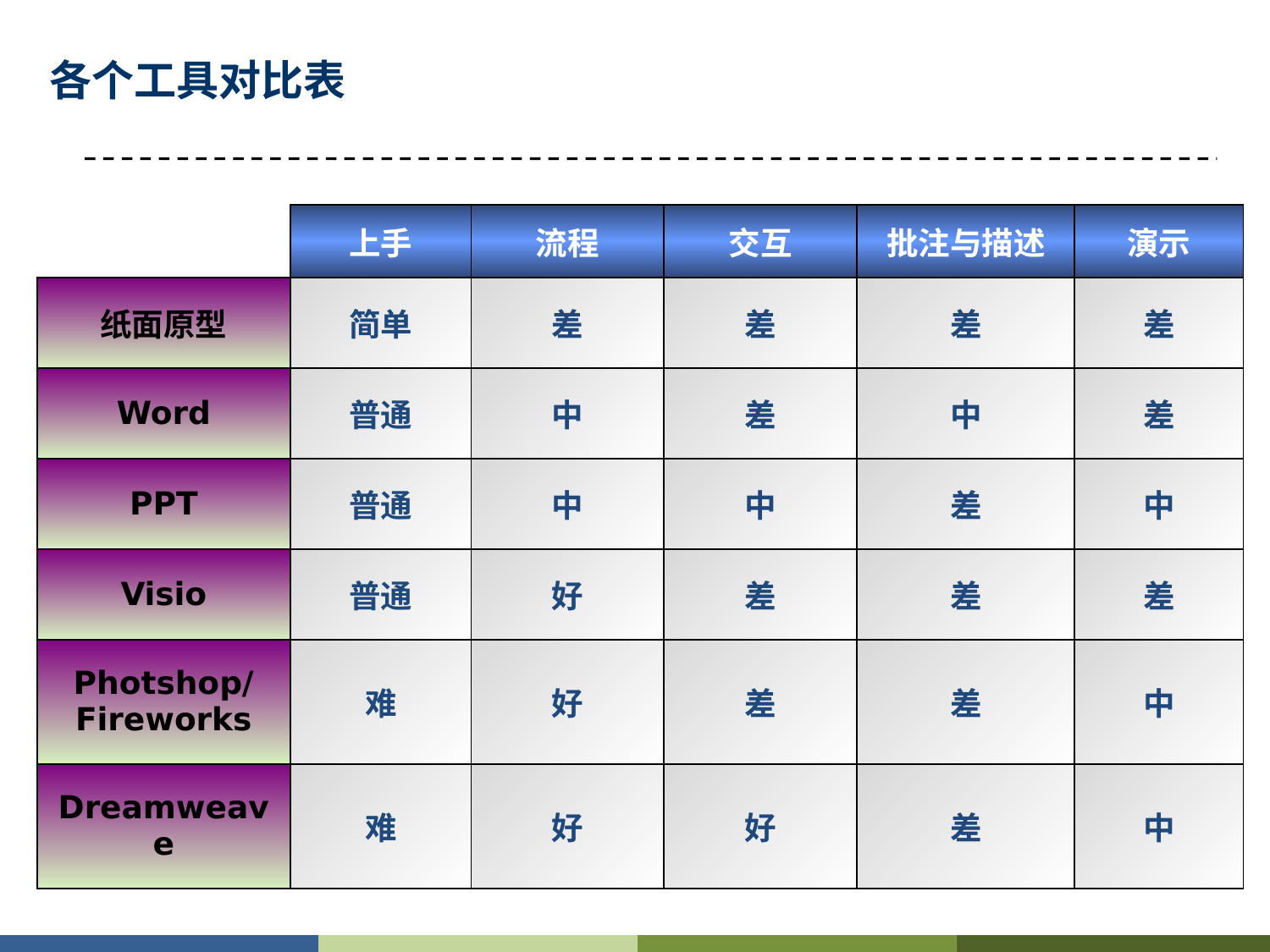

# 各个工具对比表
|  | 上手 | 流程 | 交互 | 批注与描述 | 演示 |
| --- | --- | --- | --- | --- | --- |
| 纸面原型 | 简单 | 差 | 差 | 差 | 差 |
| Word | 普通 | 中 | 差 | 中 | 差 |
| PPT | 普通 | 中 | 中 | 差 | 中 |
| Visio | 普通 | 好 | 差 | 差 | 差 |
| Photshop/Fireworks | 难 | 好 | 差 | 差 | 中 |
| Dreamweave | 难 | 好 | 好 | 差 | 中 |